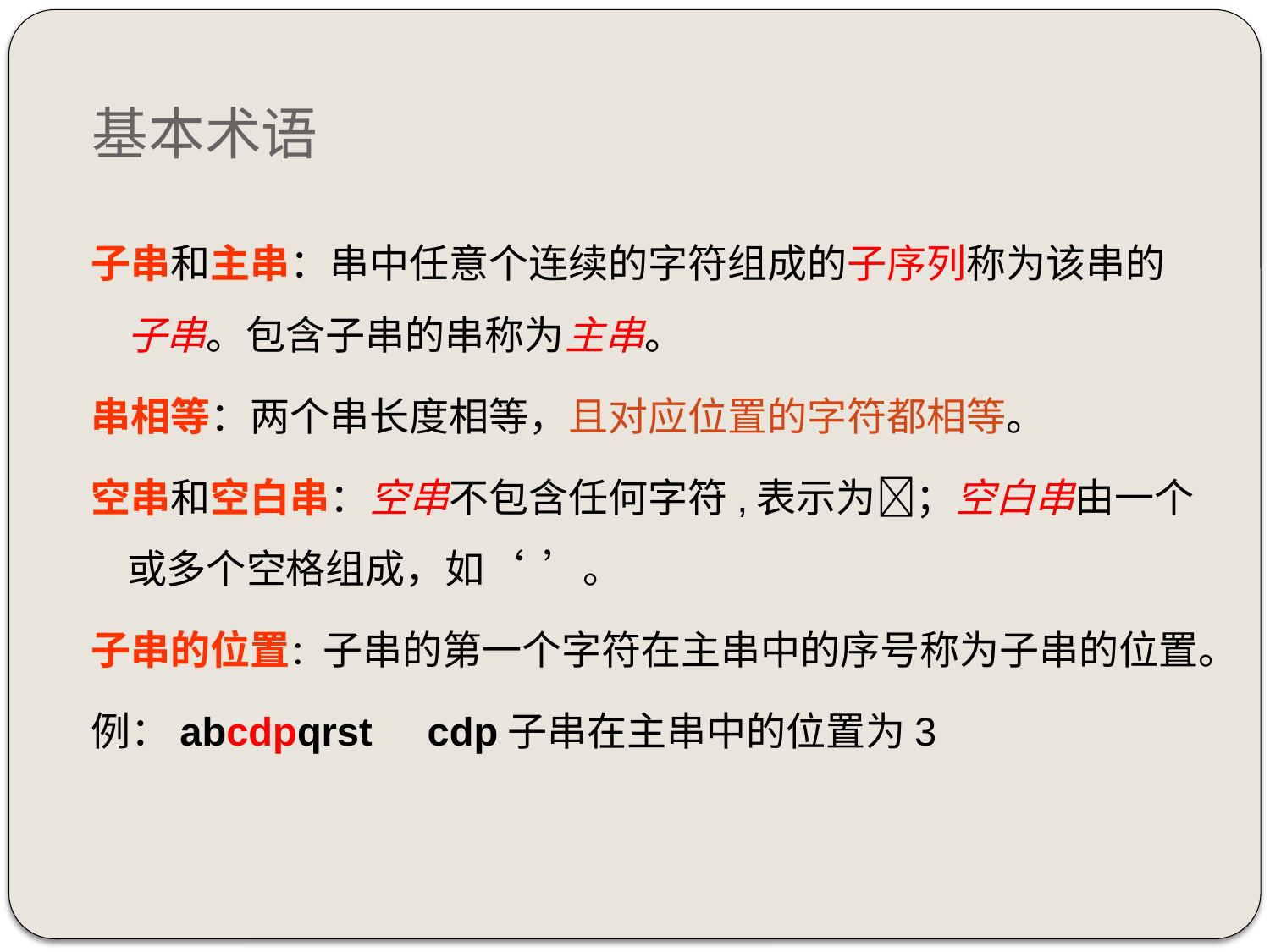

# 基本术语
子串和主串：串中任意个连续的字符组成的子序列称为该串的子串。包含子串的串称为主串。
串相等：两个串长度相等，且对应位置的字符都相等。
空串和空白串：空串不包含任何字符,表示为φ；空白串由一个或多个空格组成，如‘  ’。
子串的位置：子串的第一个字符在主串中的序号称为子串的位置。
例：abcdpqrst     cdp子串在主串中的位置为3